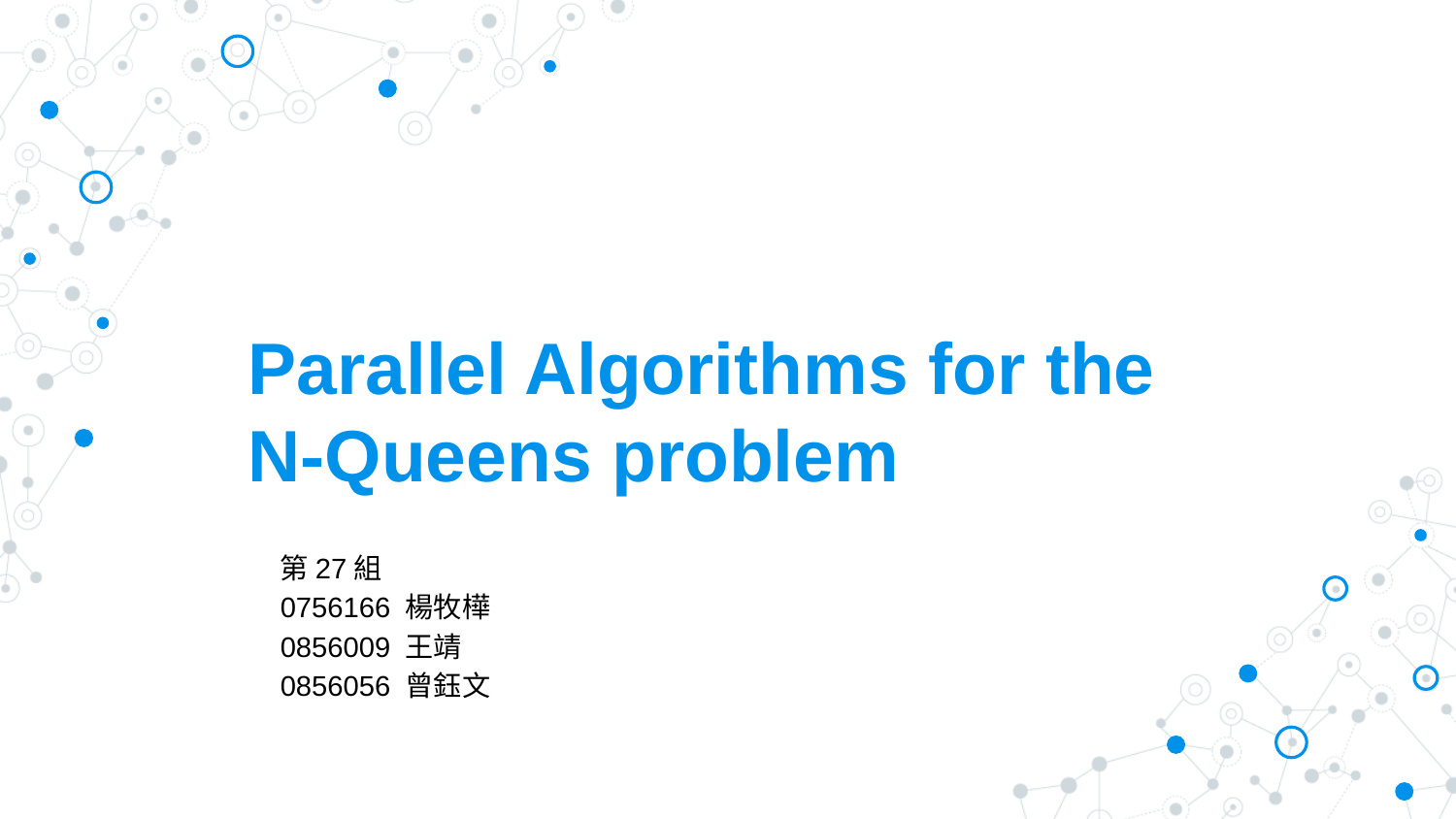

# Parallel Algorithms for the N-Queens problem
第27組
0756166 楊牧樺
0856009 王靖
0856056 曾鈺文